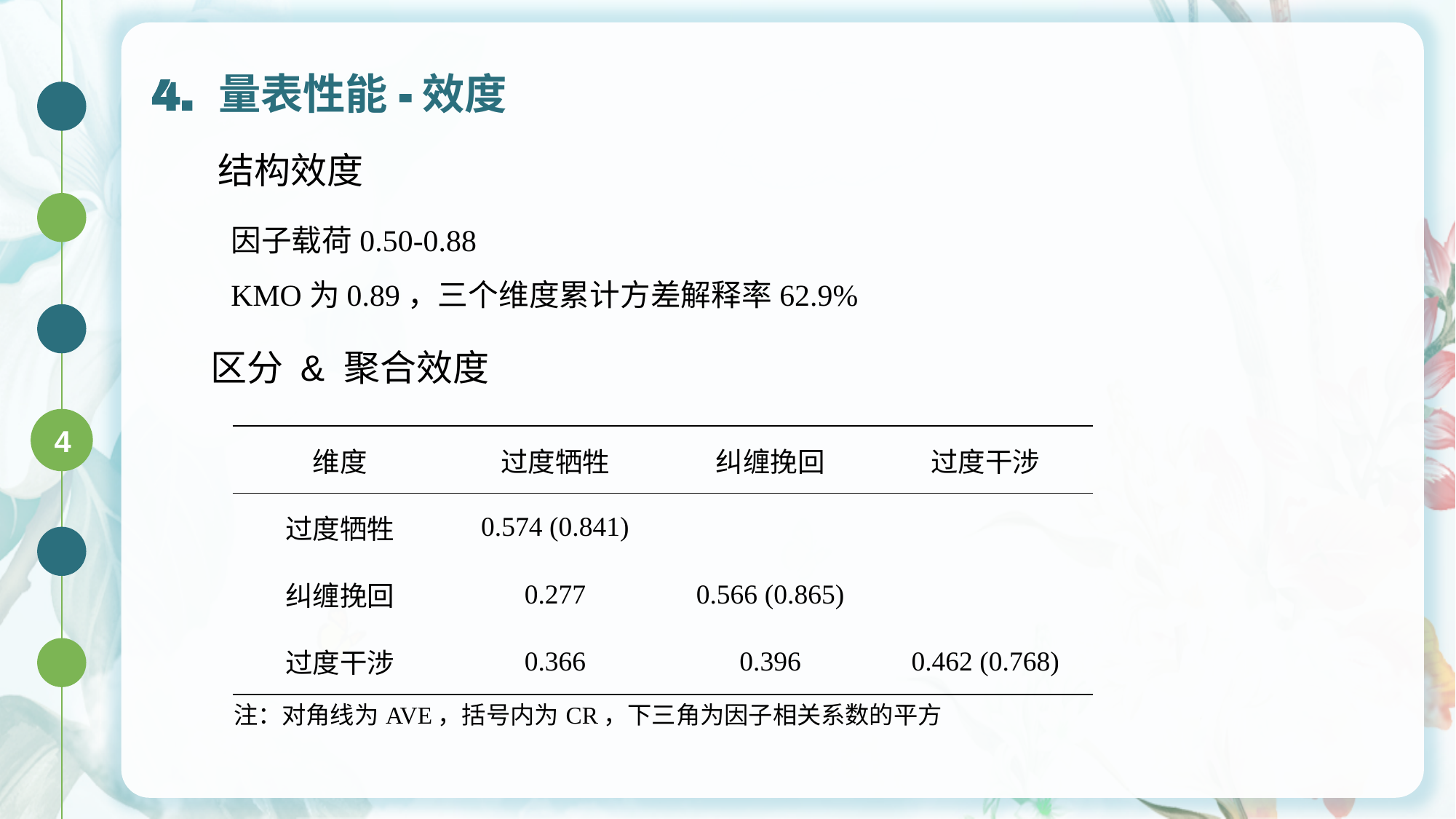

# 4. 量表性能-效度
1
结构效度
2
因子载荷0.50-0.88
KMO为0.89，三个维度累计方差解释率62.9%
3
区分 & 聚合效度
4
| 维度 | 过度牺牲 | 纠缠挽回 | 过度干涉 |
| --- | --- | --- | --- |
| 过度牺牲 | 0.574 (0.841) |  |  |
| 纠缠挽回 | 0.277 | 0.566 (0.865) |  |
| 过度干涉 | 0.366 | 0.396 | 0.462 (0.768) |
| 注：对角线为AVE，括号内为CR，下三角为因子相关系数的平方 |  |  |  |
5
6